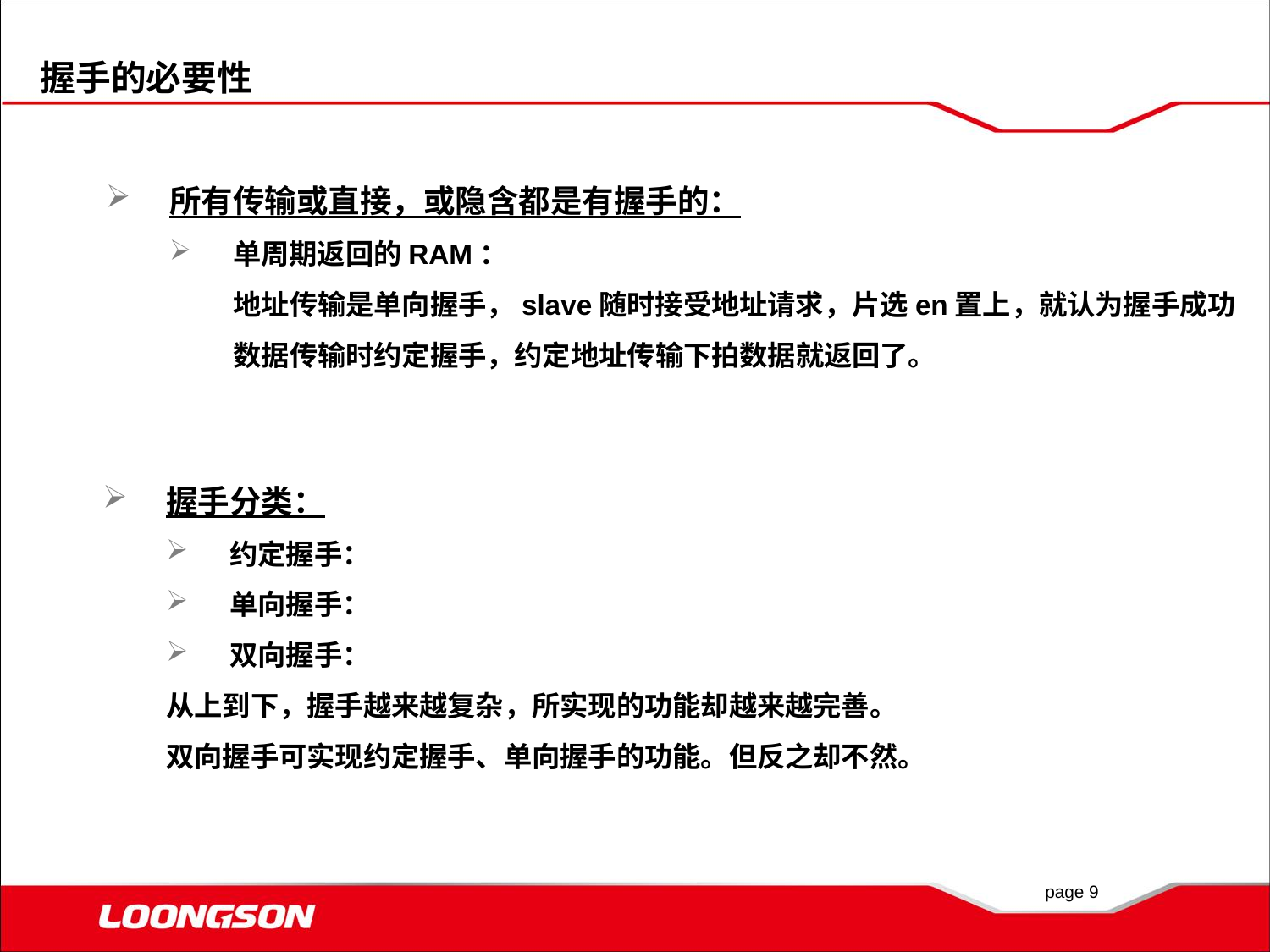

握手的必要性
所有传输或直接，或隐含都是有握手的：
单周期返回的RAM：
         地址传输是单向握手，slave随时接受地址请求，片选en置上，就认为握手成功
         数据传输时约定握手，约定地址传输下拍数据就返回了。

握手分类：
约定握手：
单向握手：
双向握手：
从上到下，握手越来越复杂，所实现的功能却越来越完善。
双向握手可实现约定握手、单向握手的功能。但反之却不然。
page 9